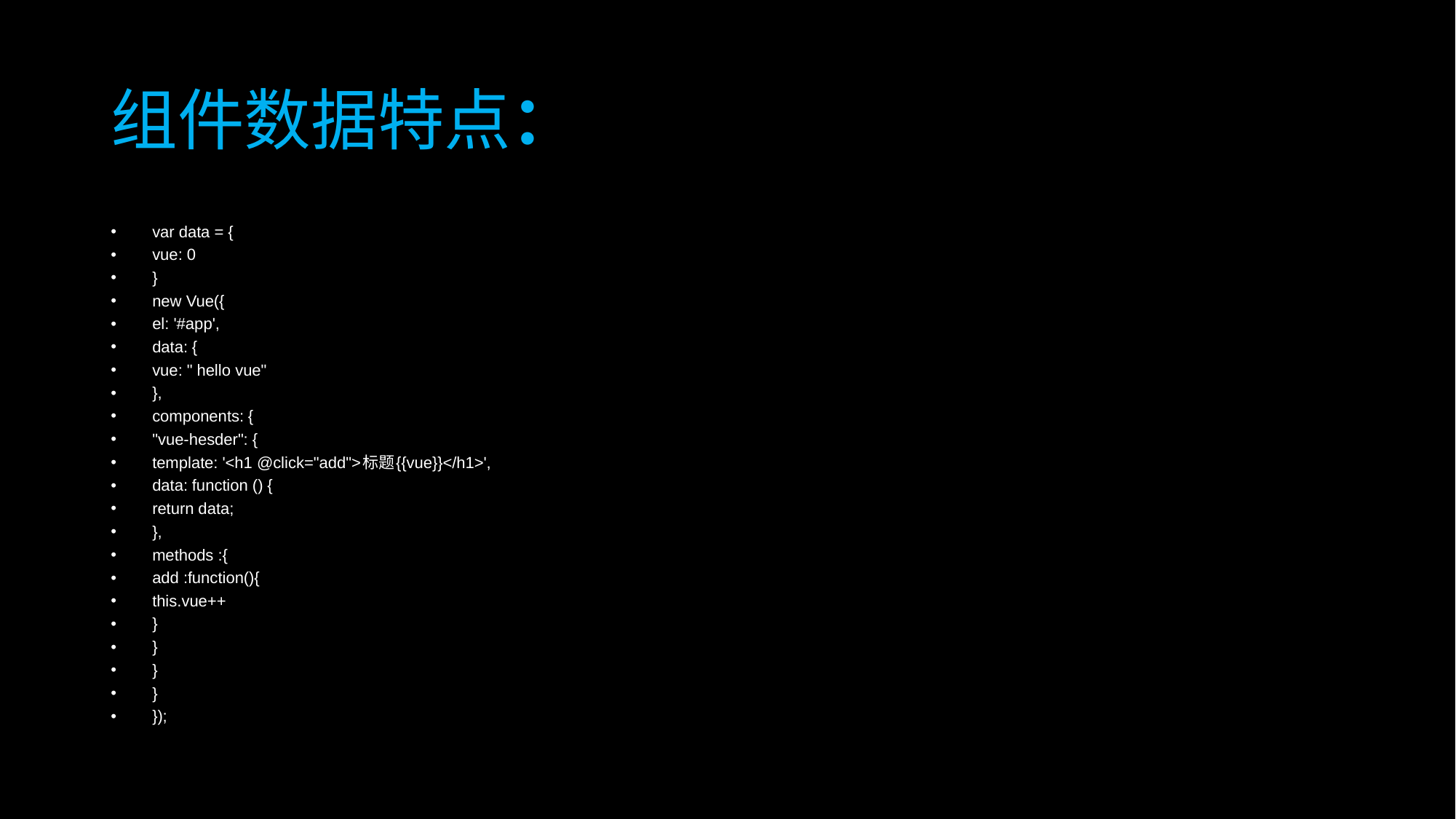

# 组件数据特点：
var data = {
vue: 0
}
new Vue({
el: '#app',
data: {
vue: " hello vue"
},
components: {
"vue-hesder": {
template: '<h1 @click="add">标题{{vue}}</h1>',
data: function () {
return data;
},
methods :{
add :function(){
this.vue++
}
}
}
}
});